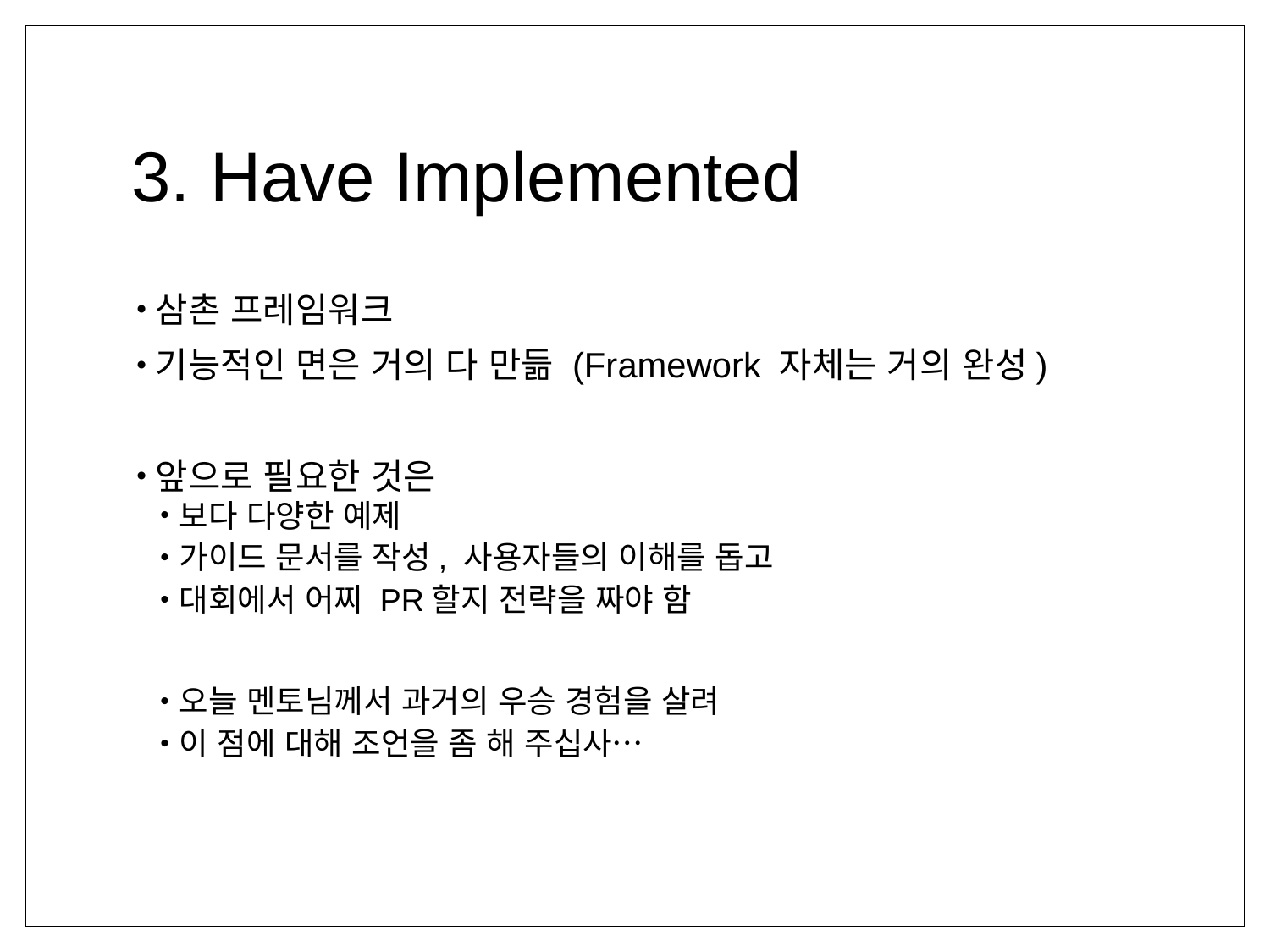

# 3. Have Implemented
삼촌 프레임워크
기능적인 면은 거의 다 만듦 (Framework 자체는 거의 완성)

앞으로 필요한 것은
보다 다양한 예제
가이드 문서를 작성, 사용자들의 이해를 돕고
대회에서 어찌 PR할지 전략을 짜야 함

오늘 멘토님께서 과거의 우승 경험을 살려
이 점에 대해 조언을 좀 해 주십사…